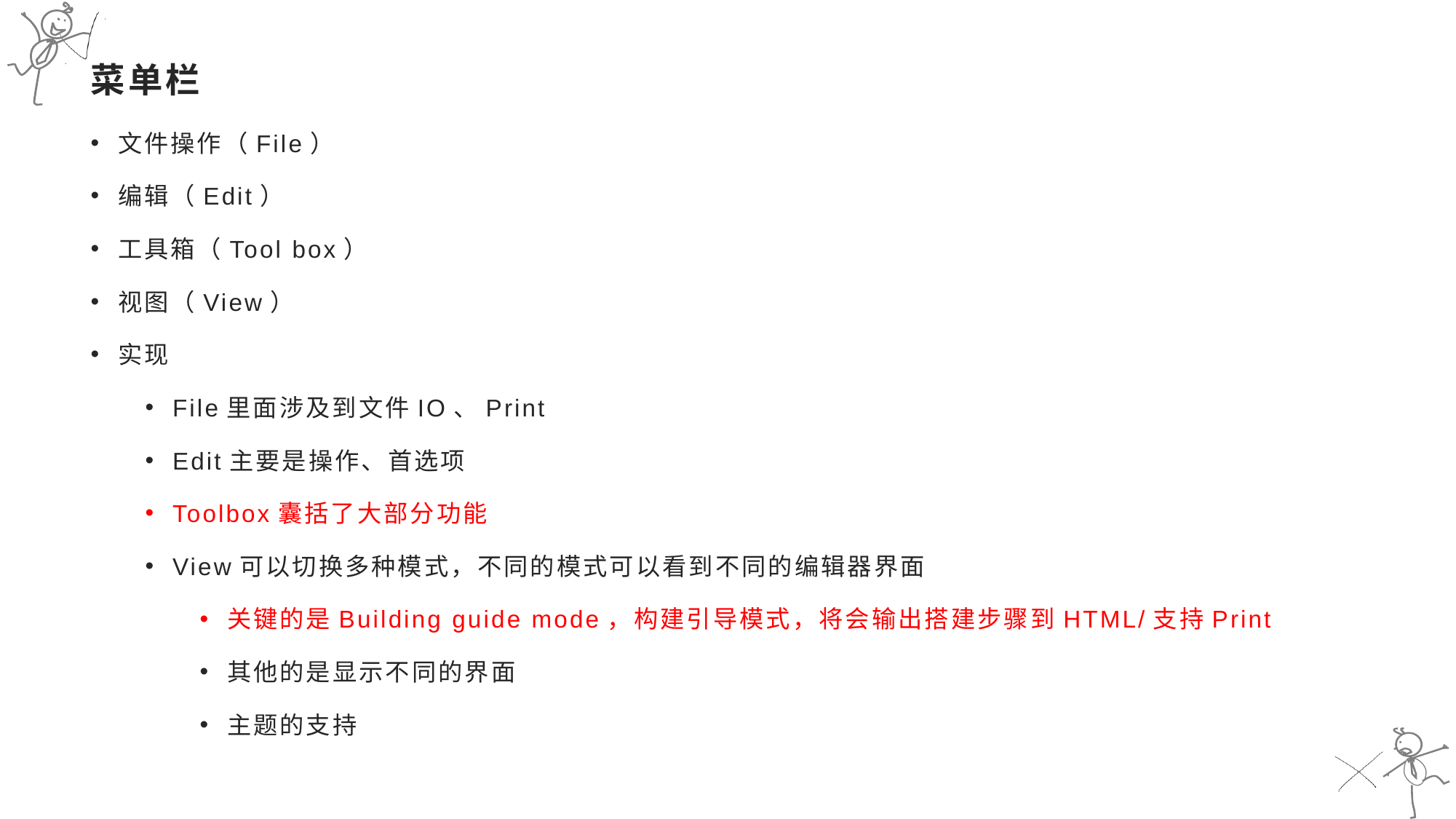

# 菜单栏
文件操作（File）
编辑（Edit）
工具箱（Tool box）
视图（View）
实现
File里面涉及到文件IO、Print
Edit主要是操作、首选项
Toolbox囊括了大部分功能
View可以切换多种模式，不同的模式可以看到不同的编辑器界面
关键的是Building guide mode，构建引导模式，将会输出搭建步骤到HTML/支持Print
其他的是显示不同的界面
主题的支持